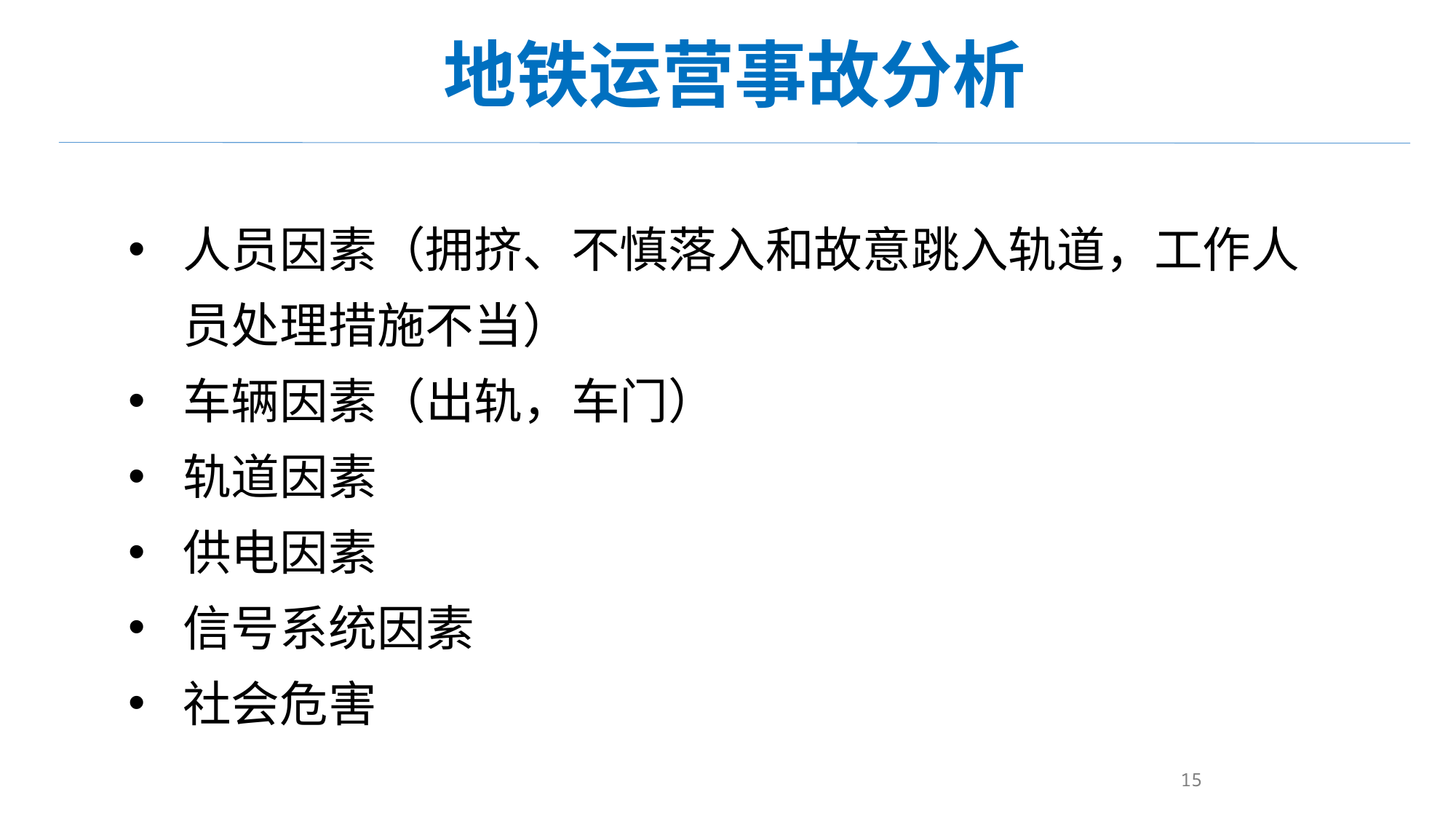

地铁运营事故分析
人员因素（拥挤、不慎落入和故意跳入轨道，工作人员处理措施不当）
车辆因素（出轨，车门）
轨道因素
供电因素
信号系统因素
社会危害

15